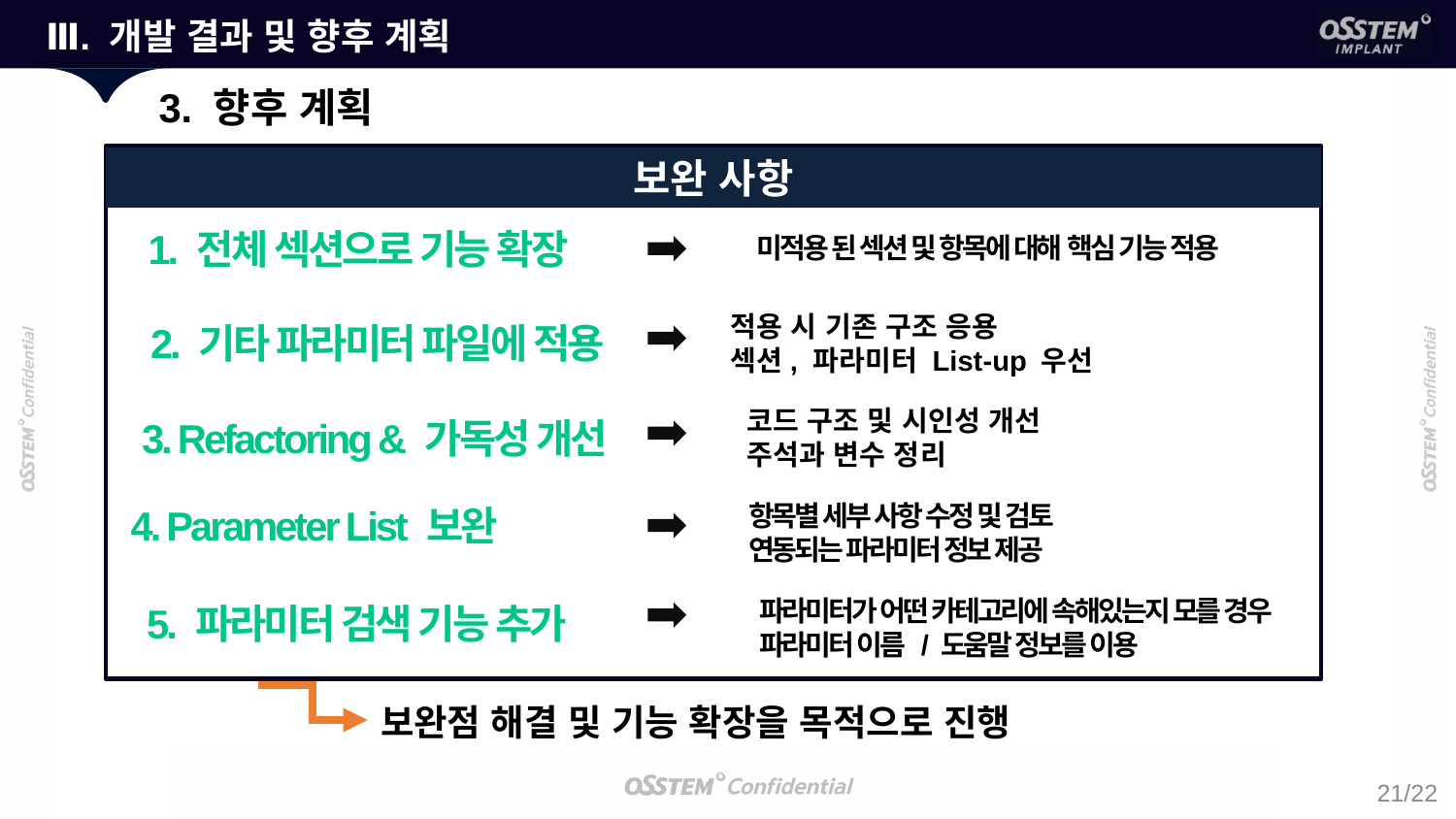

Ⅲ. 개발 결과 및 향후 계획
3. 향후 계획

보완 사항
1. 전체 섹션으로 기능 확장
미적용 된 섹션 및 항목에 대해 핵심 기능 적용

적용 시 기존 구조 응용
섹션, 파라미터 List-up 우선
2. 기타 파라미터 파일에 적용

코드 구조 및 시인성 개선
주석과 변수 정리
3. Refactoring & 가독성 개선

항목별 세부 사항 수정 및 검토
연동되는 파라미터 정보 제공
4. Parameter List 보완

파라미터가 어떤 카테고리에 속해있는지 모를 경우
파라미터 이름 / 도움말 정보를 이용
5. 파라미터 검색 기능 추가

보완점 해결 및 기능 확장을 목적으로 진행